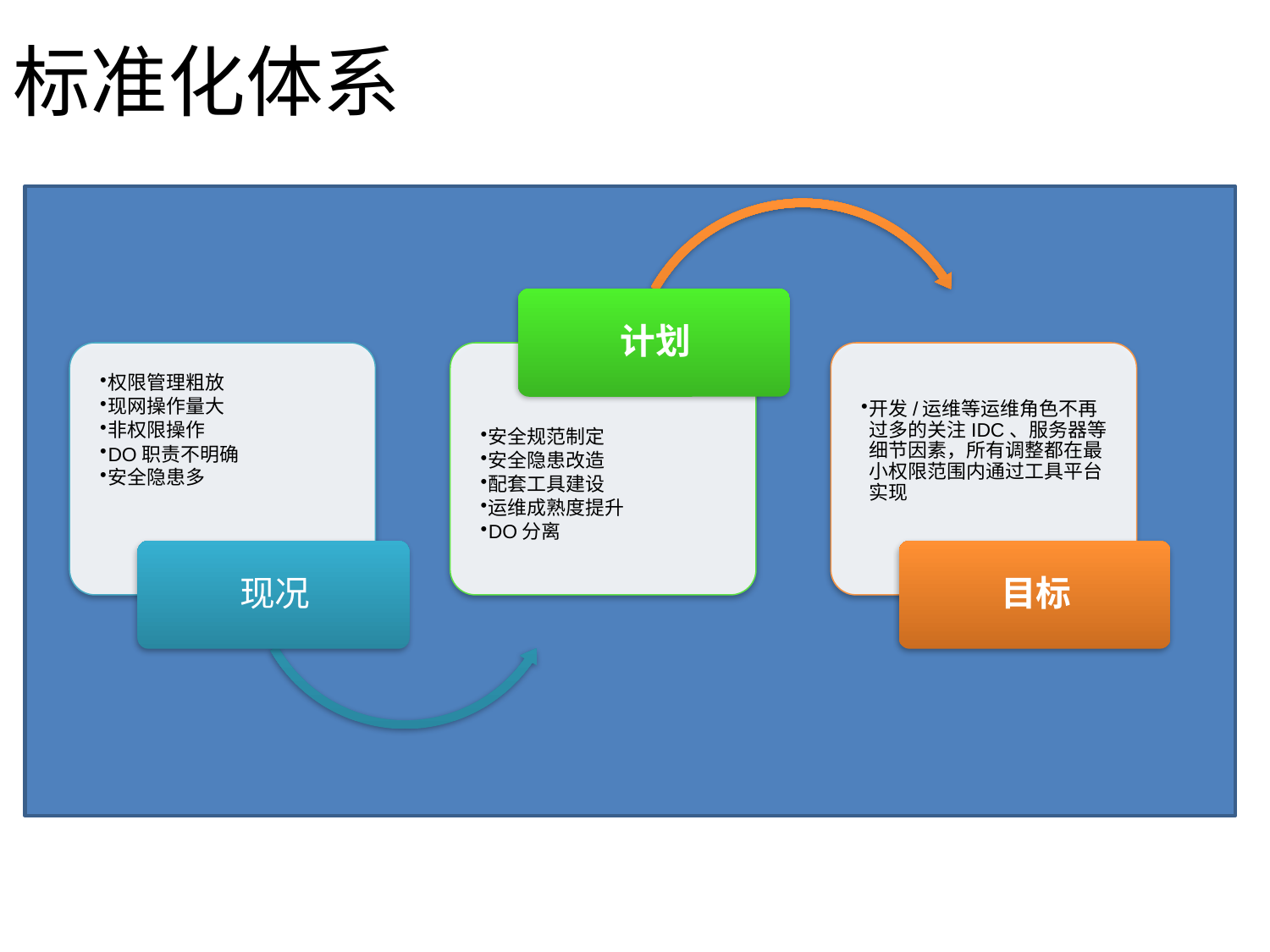

标准化体系
权限管理粗放
现网操作量大
非权限操作
DO职责不明确
安全隐患多
现况
安全规范制定
安全隐患改造
配套工具建设
运维成熟度提升
DO分离

计划

开发/运维等运维角色不再过多的关注IDC、服务器等细节因素，所有调整都在最小权限范围内通过工具平台实现
目标